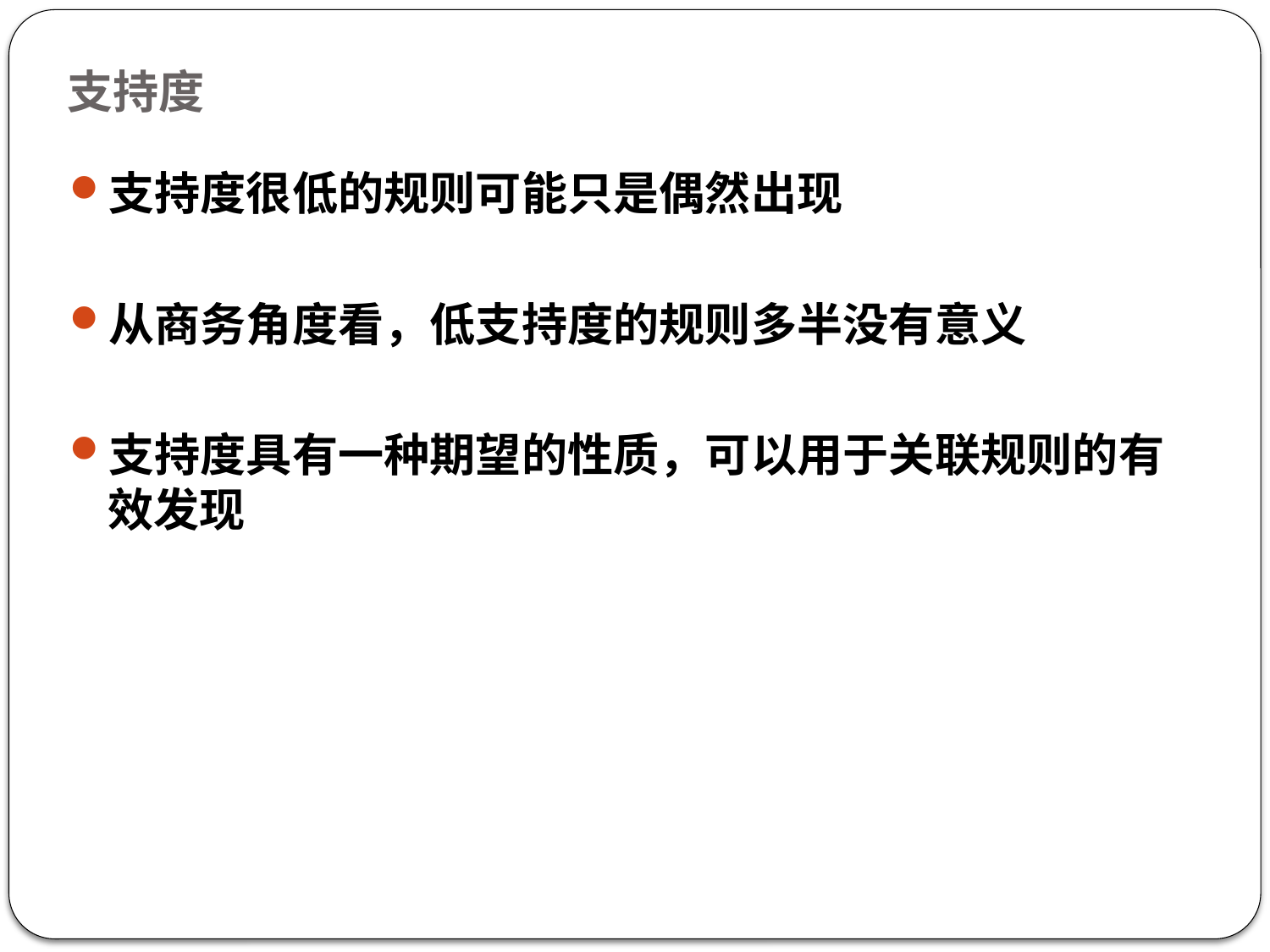

# 支持度
支持度很低的规则可能只是偶然出现

从商务角度看，低支持度的规则多半没有意义

支持度具有一种期望的性质，可以用于关联规则的有效发现